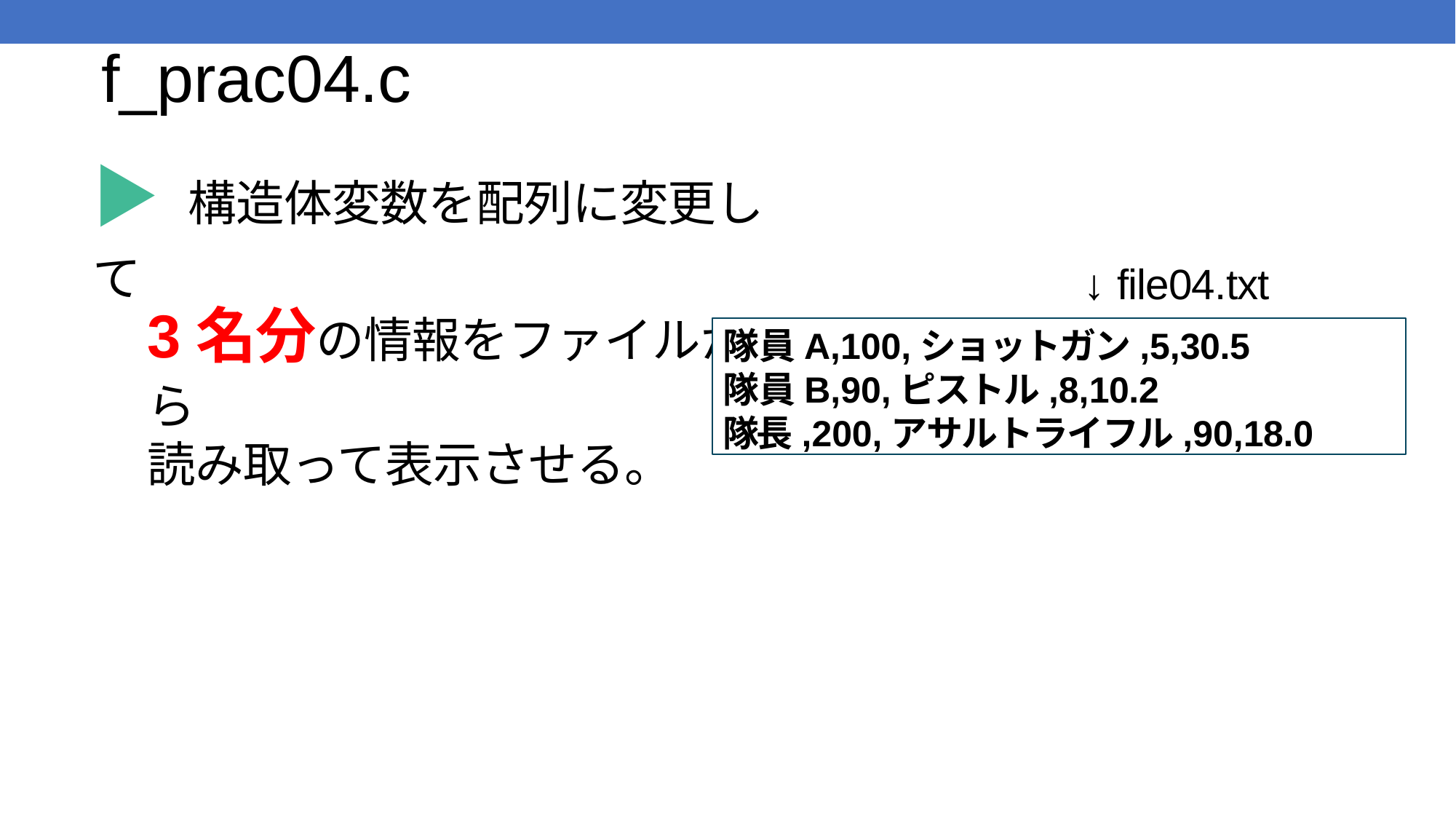

# f_prac04.c
▶ 構造体変数を配列に変更して
3名分の情報をファイルから
読み取って表示させる。
↓ file04.txt
隊員A,100,ショットガン,5,30.5
隊員B,90,ピストル,8,10.2
隊長,200,アサルトライフル,90,18.0